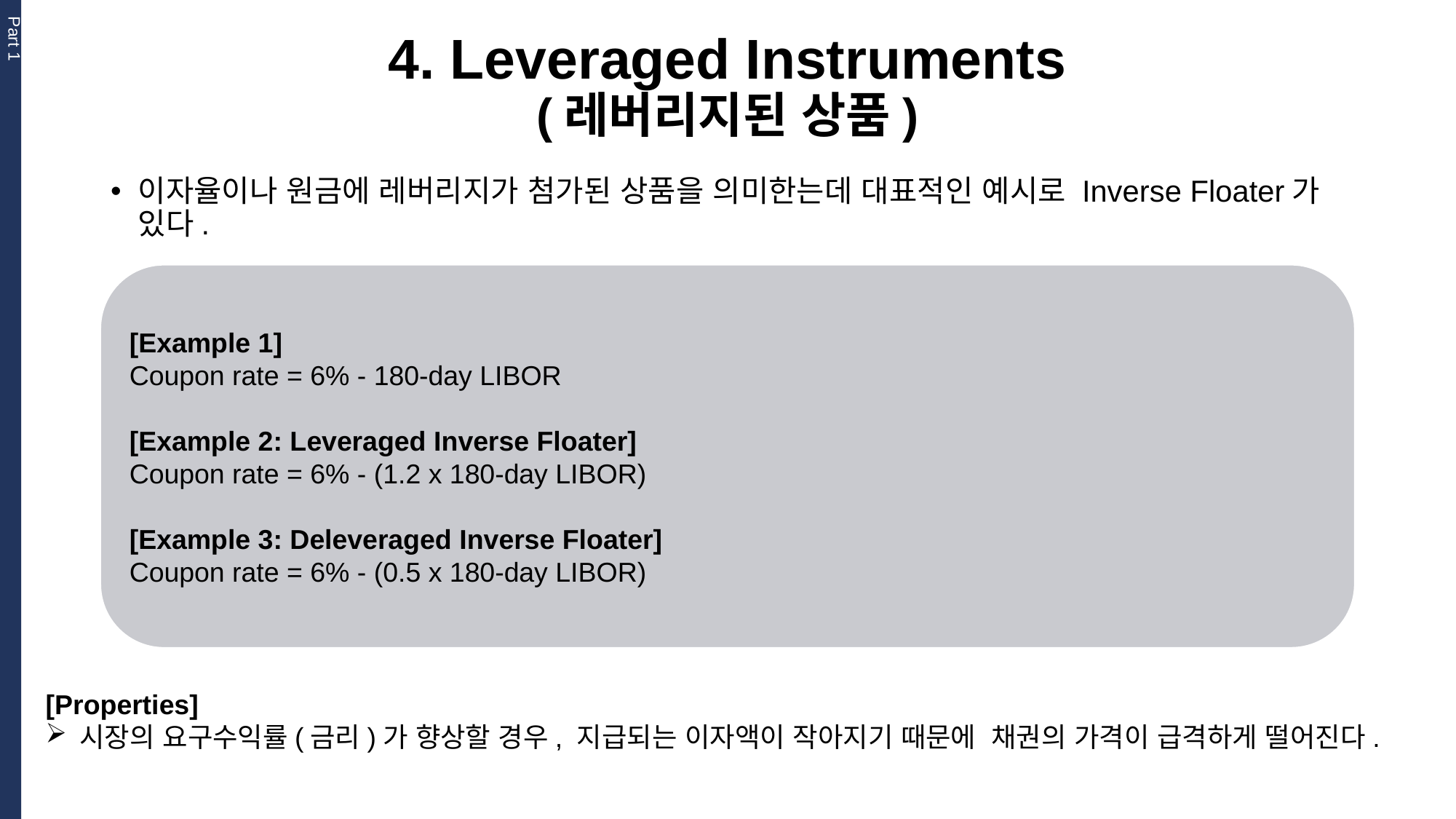

Part 1
4. Leveraged Instruments
(레버리지된 상품)
이자율이나 원금에 레버리지가 첨가된 상품을 의미한는데 대표적인 예시로 Inverse Floater가 있다.

[Example 1]
Coupon rate = 6% - 180-day LIBOR

[Example 2: Leveraged Inverse Floater]
Coupon rate = 6% - (1.2 x 180-day LIBOR)

[Example 3: Deleveraged Inverse Floater]
Coupon rate = 6% - (0.5 x 180-day LIBOR)
[Properties]
시장의 요구수익률(금리)가 향상할 경우, 지급되는 이자액이 작아지기 때문에  채권의 가격이 급격하게 떨어진다.